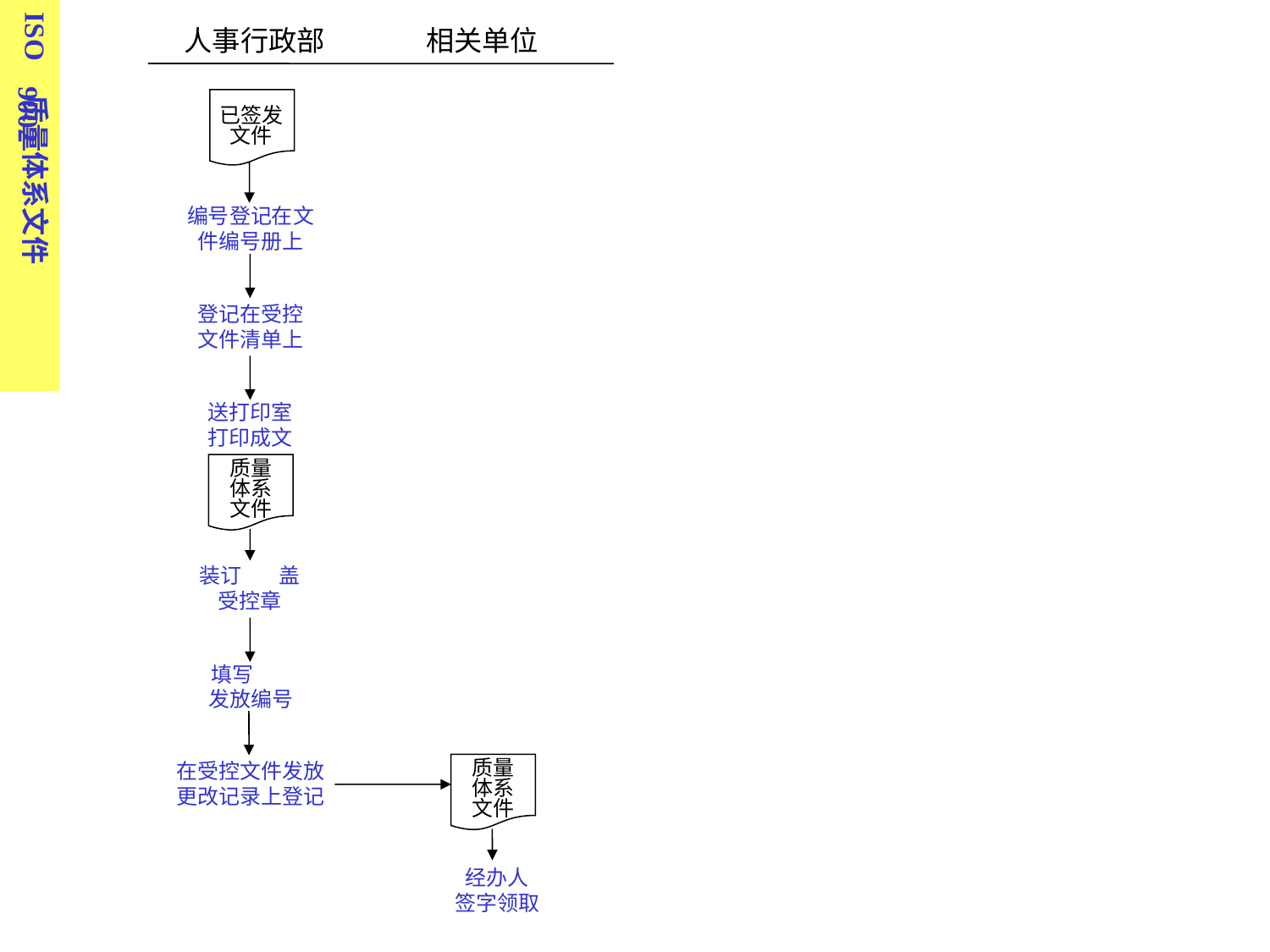

ISO    质量体系文件
人事行政部                相关单位

9002
已签发文件

编号登记在文件编号册上

登记在受控文件清单上

送打印室打印成文
质量体系文件

装订        盖受控章

填写         发放编号

在受控文件发放更改记录上登记
质量体系文件

经办人 签字领取
26